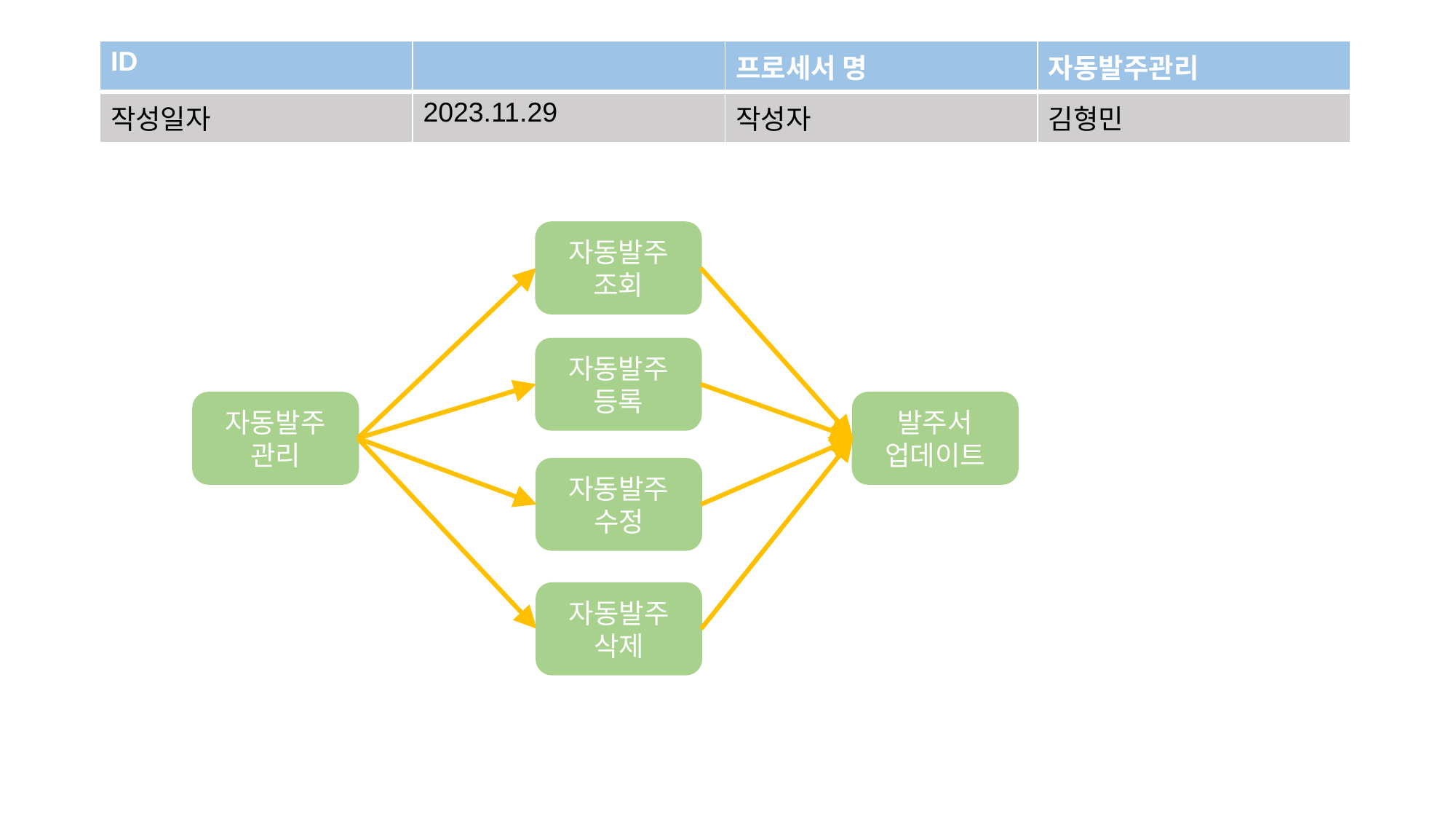

| ID |  | 프로세서 명 | 자동발주관리 |
| --- | --- | --- | --- |
| 작성일자 | 2023.11.29 | 작성자 | 김형민 |
자동발주
조회
자동발주
등록
자동발주
관리
발주서
업데이트
자동발주
수정
자동발주
삭제